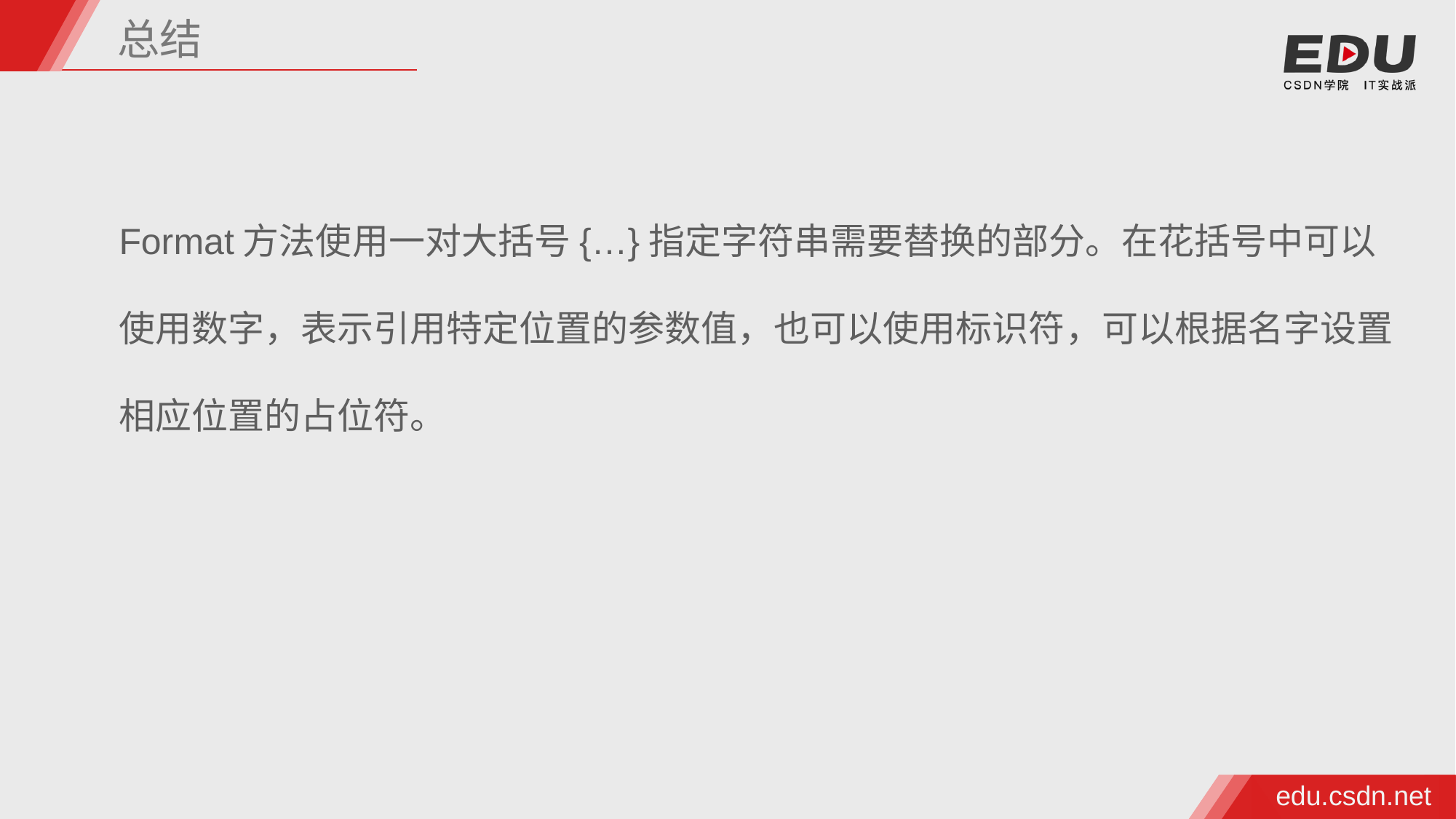

总结
Format方法使用一对大括号{…}指定字符串需要替换的部分。在花括号中可以
使用数字，表示引用特定位置的参数值，也可以使用标识符，可以根据名字设置
相应位置的占位符。
edu.csdn.net